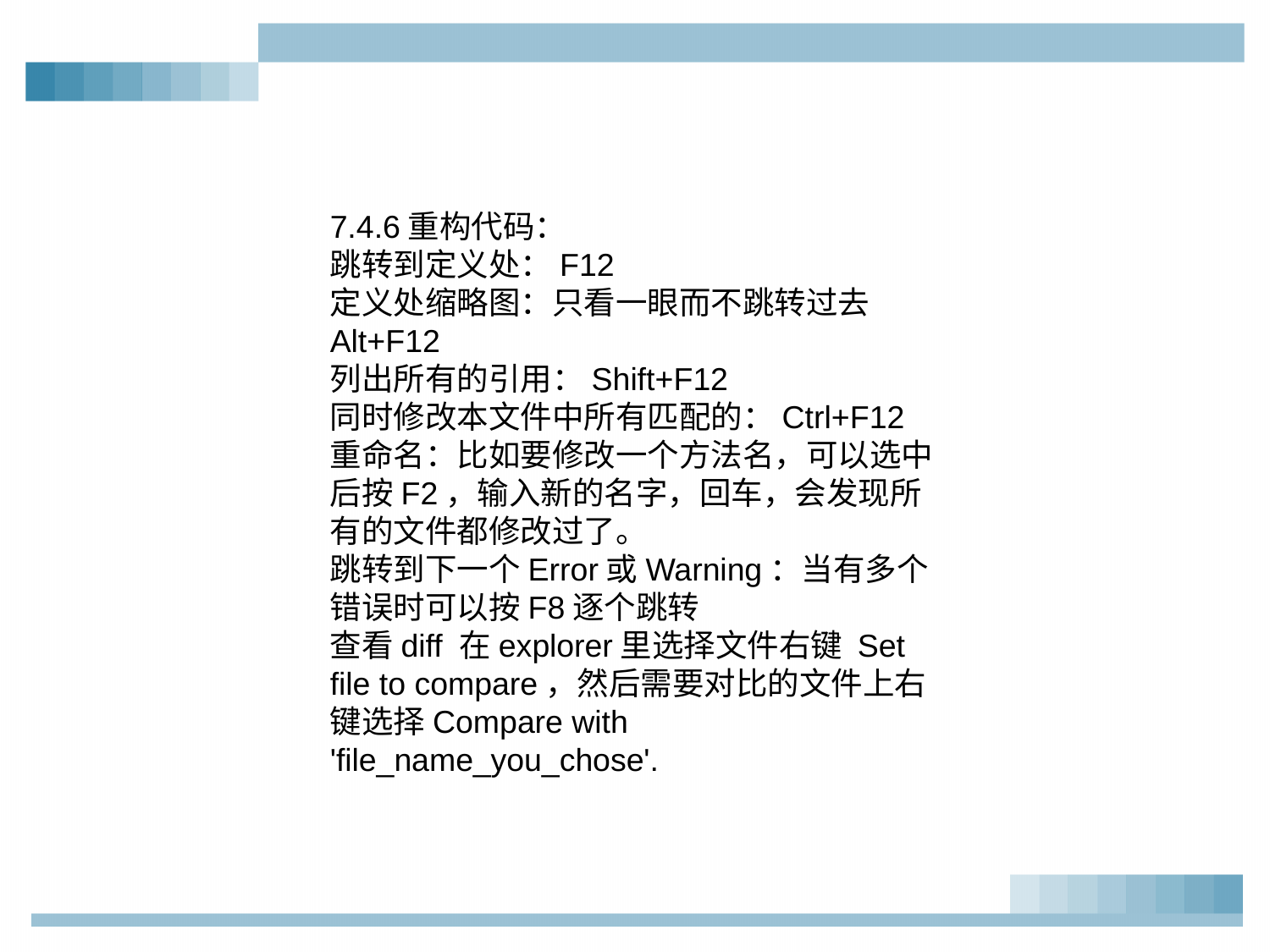

7.4.6重构代码：
跳转到定义处：F12
定义处缩略图：只看一眼而不跳转过去Alt+F12
列出所有的引用：Shift+F12
同时修改本文件中所有匹配的：Ctrl+F12
重命名：比如要修改一个方法名，可以选中后按F2，输入新的名字，回车，会发现所有的文件都修改过了。
跳转到下一个Error或Warning：当有多个错误时可以按F8逐个跳转
查看diff 在explorer里选择文件右键 Set file to compare，然后需要对比的文件上右键选择Compare with 'file_name_you_chose'.